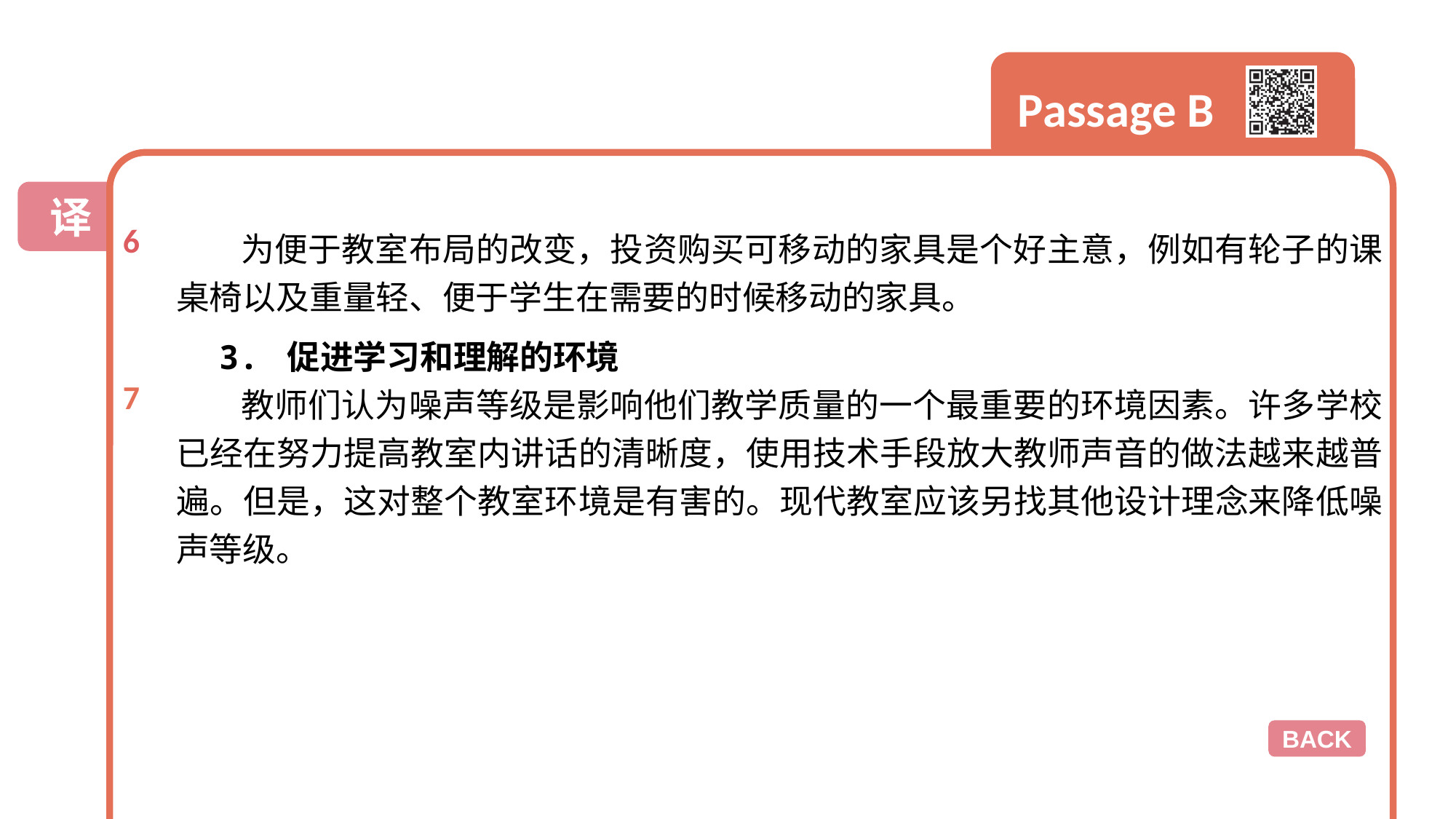

6

7

为便于教室布局的改变，投资购买可移动的家具是个好主意，例如有轮子的课桌椅以及重量轻、便于学生在需要的时候移动的家具。

3. 促进学习和理解的环境
教师们认为噪声等级是影响他们教学质量的一个最重要的环境因素。许多学校已经在努力提高教室内讲话的清晰度，使用技术手段放大教师声音的做法越来越普遍。但是，这对整个教室环境是有害的。现代教室应该另找其他设计理念来降低噪声等级。
BACK